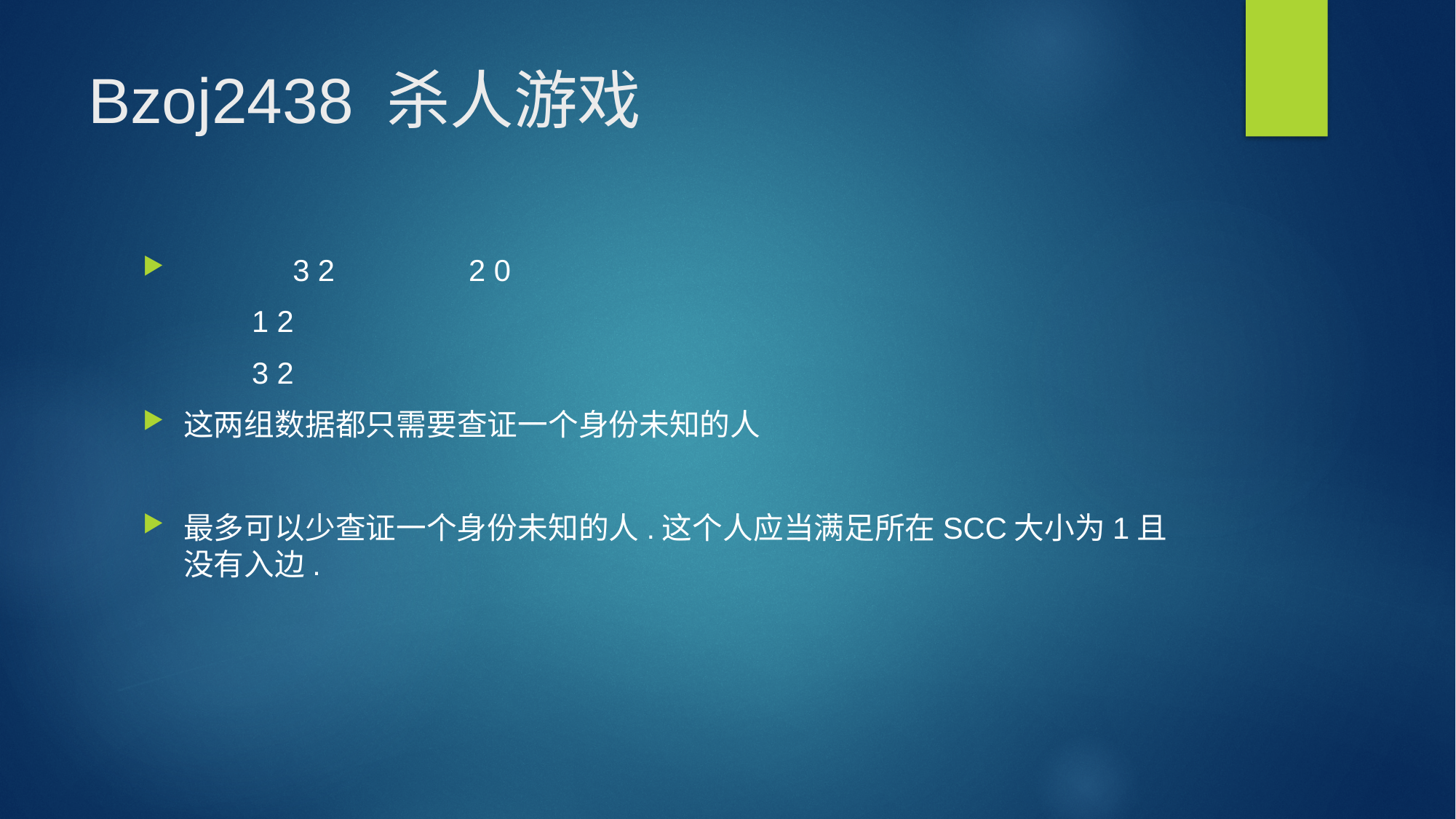

# Bzoj2438 杀人游戏
	3 2                2 0
	1 2
	3 2
这两组数据都只需要查证一个身份未知的人

最多可以少查证一个身份未知的人.这个人应当满足所在SCC大小为1且没有入边.